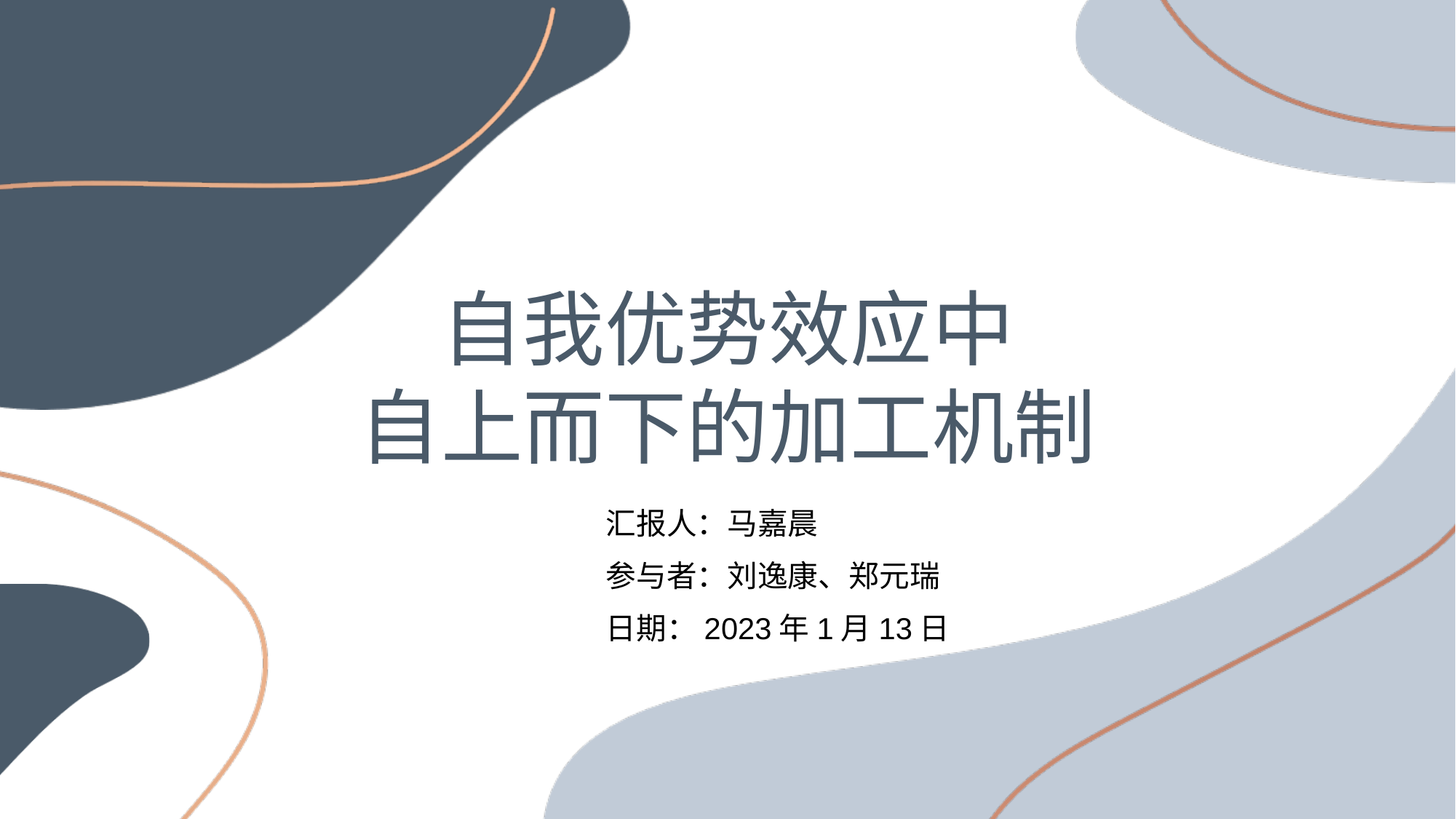

自我优势效应中
自上而下的加工机制
汇报人：马嘉晨
参与者：刘逸康、郑元瑞
日期：2023年1月13日